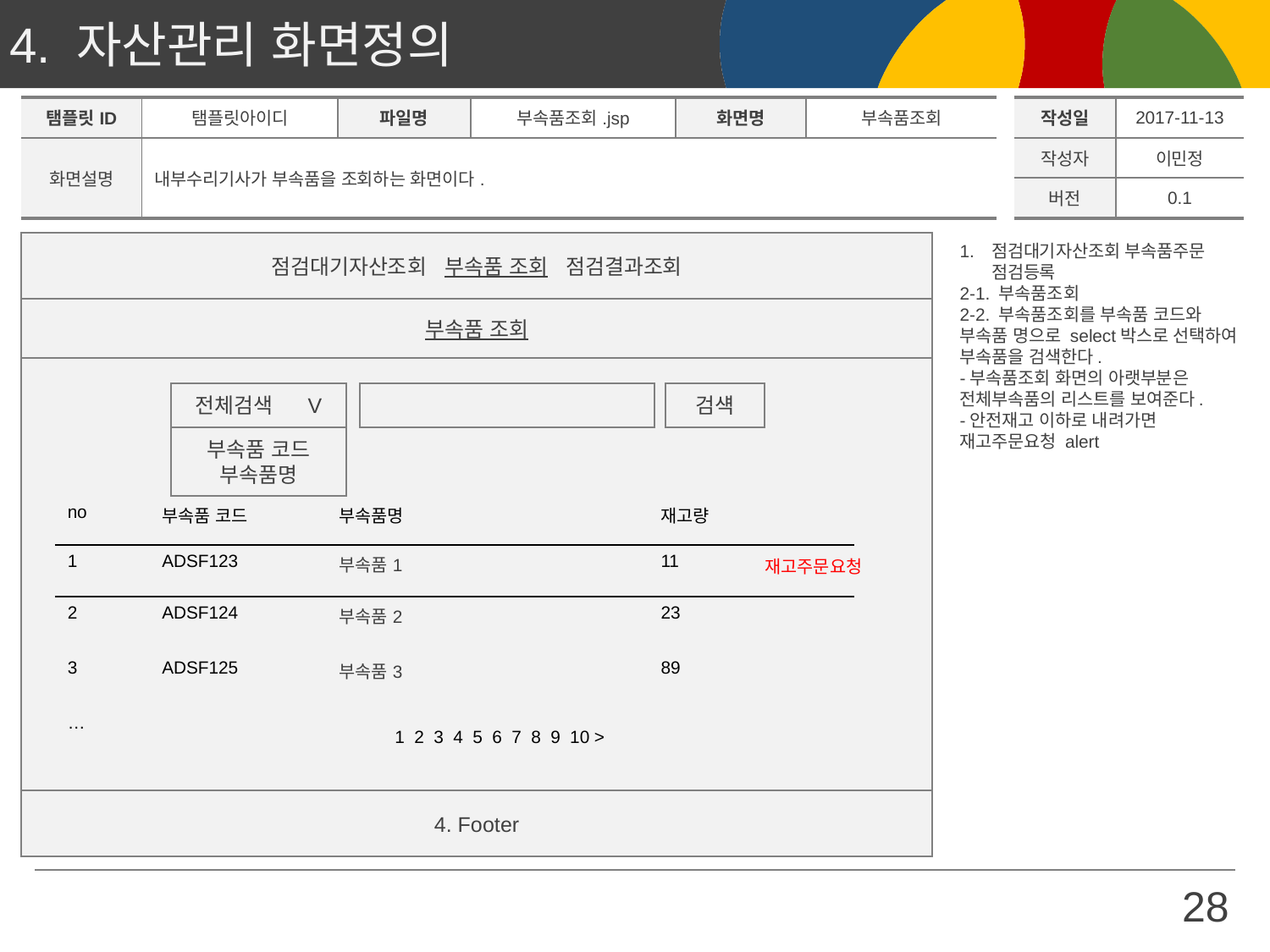

| 탬플릿ID | 탬플릿아이디 | 파일명 | 부속품조회.jsp | 화면명 | 부속품조회 |  | 작성일 | 2017-11-13 |
| --- | --- | --- | --- | --- | --- | --- | --- | --- |
| 화면설명 | 내부수리기사가 부속품을 조회하는 화면이다. |  |  |  |  |  | 작성자 | 이민정 |
|  |  |  |  |  |  |  | 버전 | 0.1 |
점검대기자산조회   부속품 조회   점검결과조회
부속품 조회

4. Footer
점검대기자산조회 부속품주문 점검등록
2-1. 부속품조회
2-2. 부속품조회를 부속품 코드와 부속품 명으로 select박스로 선택하여
부속품을 검색한다.
-부속품조회 화면의 아랫부분은 전체부속품의 리스트를 보여준다.
-안전재고 이하로 내려가면 재고주문요청 alert
전체검색     V

검섁
부속품 코드
부속품명
| no | 부속품 코드 | 부속품명 | 재고량 |
| --- | --- | --- | --- |
| 1 | ADSF123 | 부속품1 | 11 |
| 2 | ADSF124 | 부속품2 | 23 |
| 3 | ADSF125 | 부속품3 | 89 |
| … |  |  |  |
재고주문요청
1  2  3  4  5  6  7  8  9  10 >